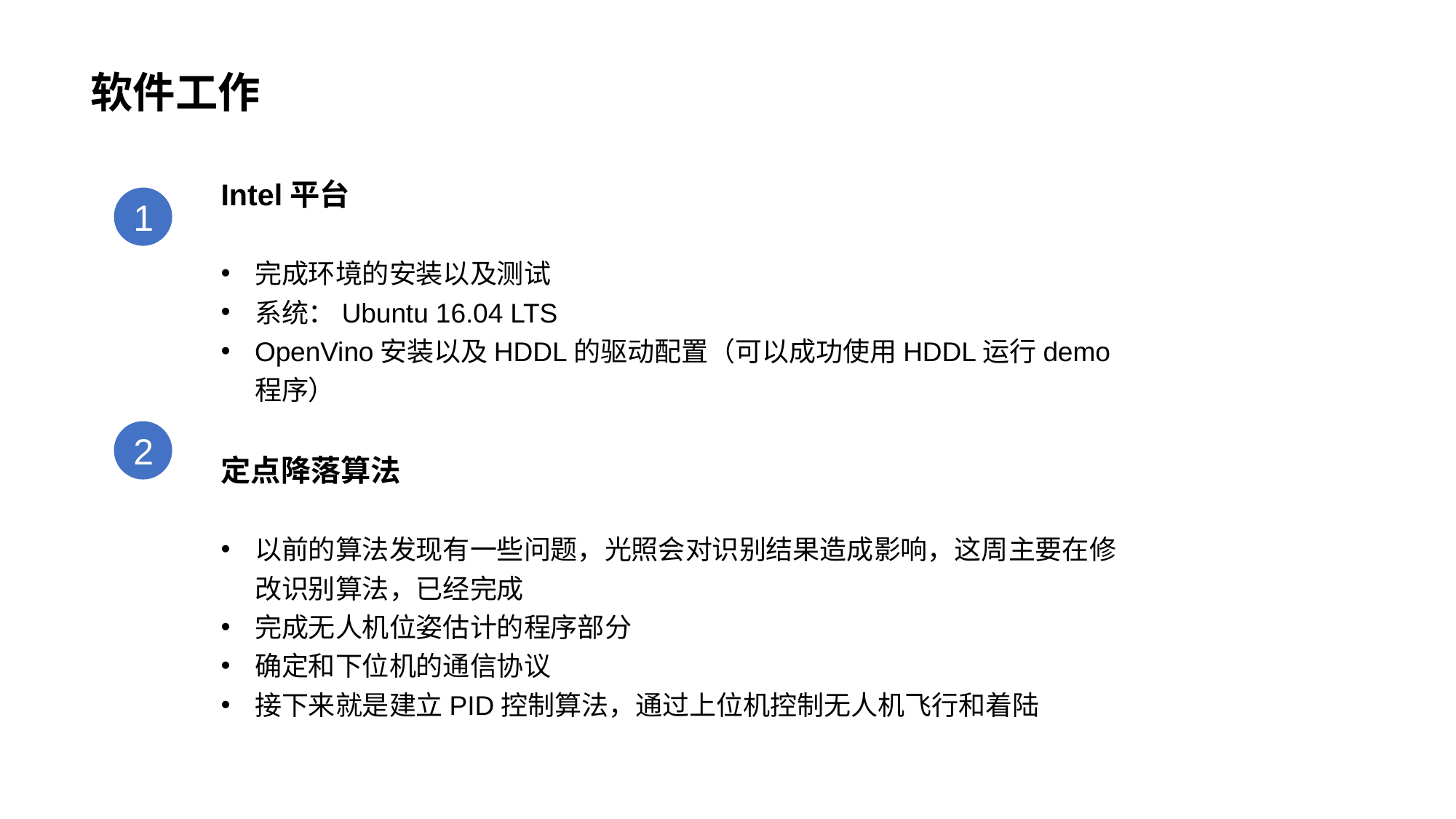

软件工作
Intel平台

完成环境的安装以及测试
系统：Ubuntu 16.04 LTS
OpenVino安装以及HDDL的驱动配置（可以成功使用HDDL运行demo程序）

定点降落算法

以前的算法发现有一些问题，光照会对识别结果造成影响，这周主要在修改识别算法，已经完成
完成无人机位姿估计的程序部分
确定和下位机的通信协议
接下来就是建立PID控制算法，通过上位机控制无人机飞行和着陆
1

2